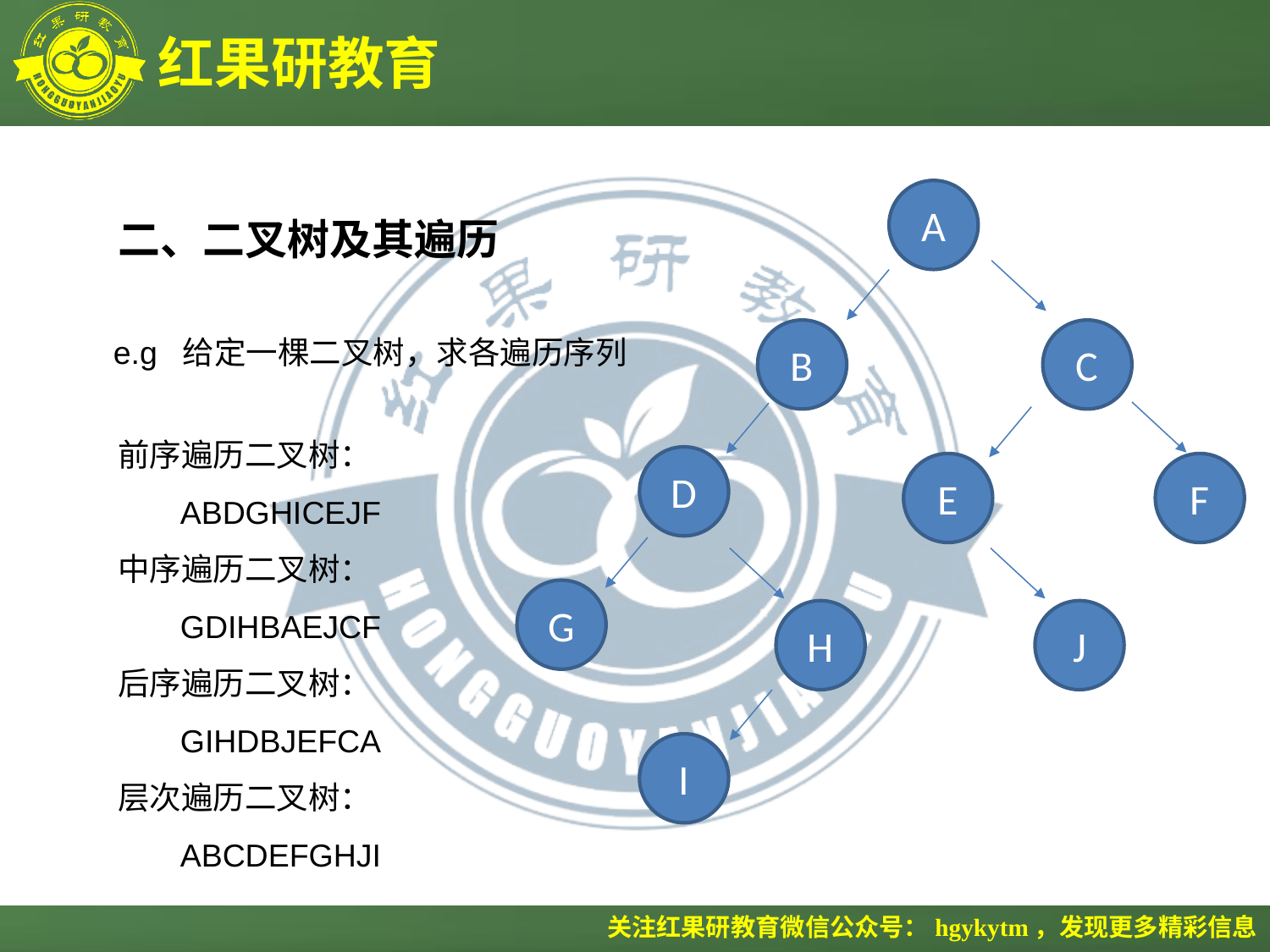

A
二、二叉树及其遍历
C
B
e.g  给定一棵二叉树，求各遍历序列
前序遍历二叉树：
       ABDGHICEJF
中序遍历二叉树：
       GDIHBAEJCF
后序遍历二叉树：
       GIHDBJEFCA
层次遍历二叉树：
       ABCDEFGHJI
D
E
F
G
H
J
I